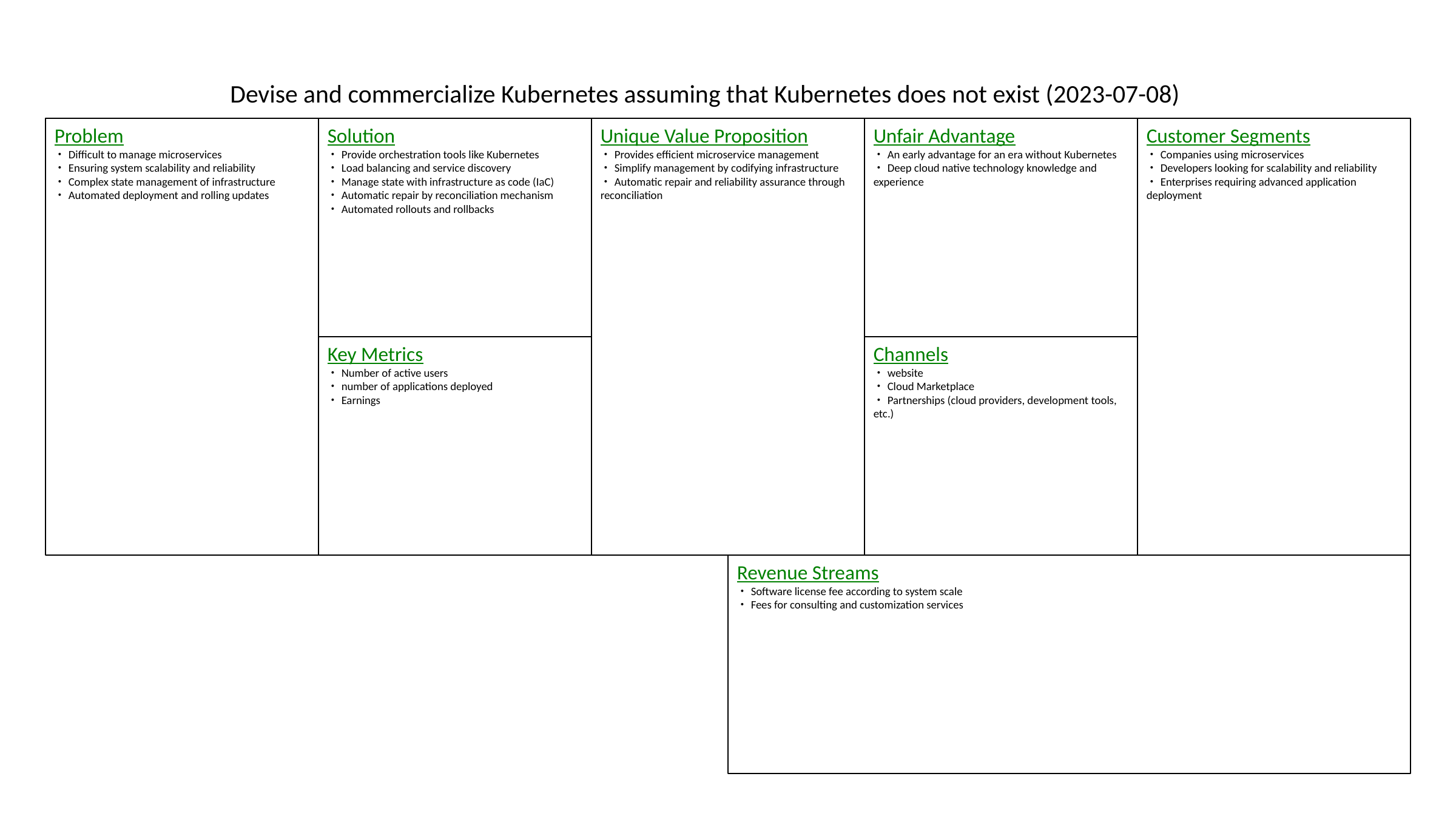

Devise and commercialize Kubernetes assuming that Kubernetes does not exist (2023-07-08)
Problem
・Difficult to manage microservices
・Ensuring system scalability and reliability
・Complex state management of infrastructure
・Automated deployment and rolling updates
Solution
・Provide orchestration tools like Kubernetes
・Load balancing and service discovery
・Manage state with infrastructure as code (IaC)
・Automatic repair by reconciliation mechanism
・Automated rollouts and rollbacks
Unique Value Proposition
・Provides efficient microservice management
・Simplify management by codifying infrastructure
・Automatic repair and reliability assurance through reconciliation
Unfair Advantage
・An early advantage for an era without Kubernetes
・Deep cloud native technology knowledge and experience
Customer Segments
・Companies using microservices
・Developers looking for scalability and reliability
・Enterprises requiring advanced application deployment
Key Metrics
・Number of active users
・number of applications deployed
・Earnings
Channels
・website
・Cloud Marketplace
・Partnerships (cloud providers, development tools, etc.)
Revenue Streams
・Software license fee according to system scale
・Fees for consulting and customization services